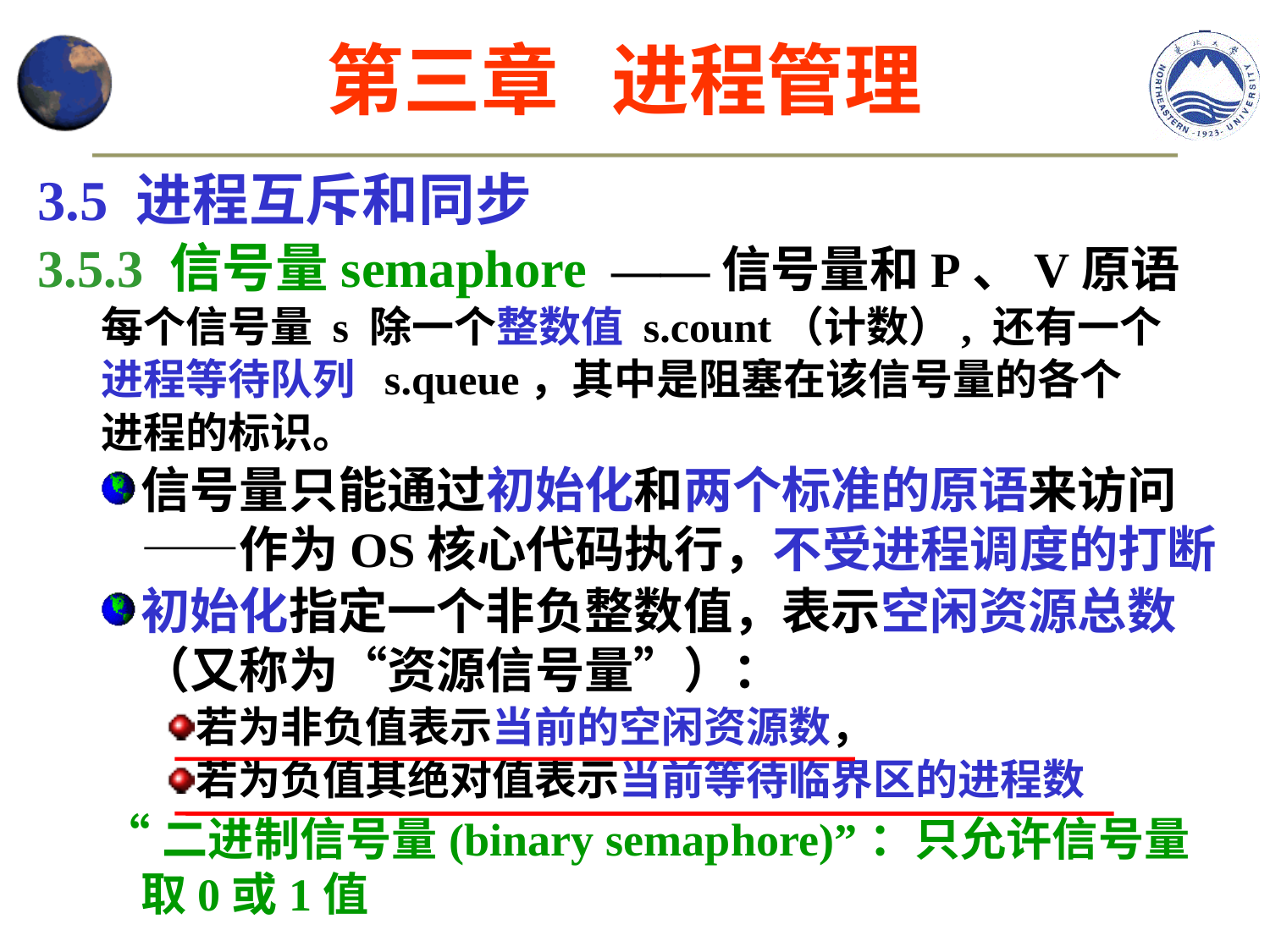

第三章   进程管理
3.5 进程互斥和同步
3.5.3 信号量semaphore  ——信号量和P、V原语
每个信号量 s 除一个整数值 s.count（计数）, 还有一个
进程等待队列  s.queue，其中是阻塞在该信号量的各个
进程的标识。
信号量只能通过初始化和两个标准的原语来访问——作为OS核心代码执行，不受进程调度的打断
初始化指定一个非负整数值，表示空闲资源总数（又称为“资源信号量”）：
若为非负值表示当前的空闲资源数，
若为负值其绝对值表示当前等待临界区的进程数
“二进制信号量(binary semaphore)”：只允许信号量取0或1值